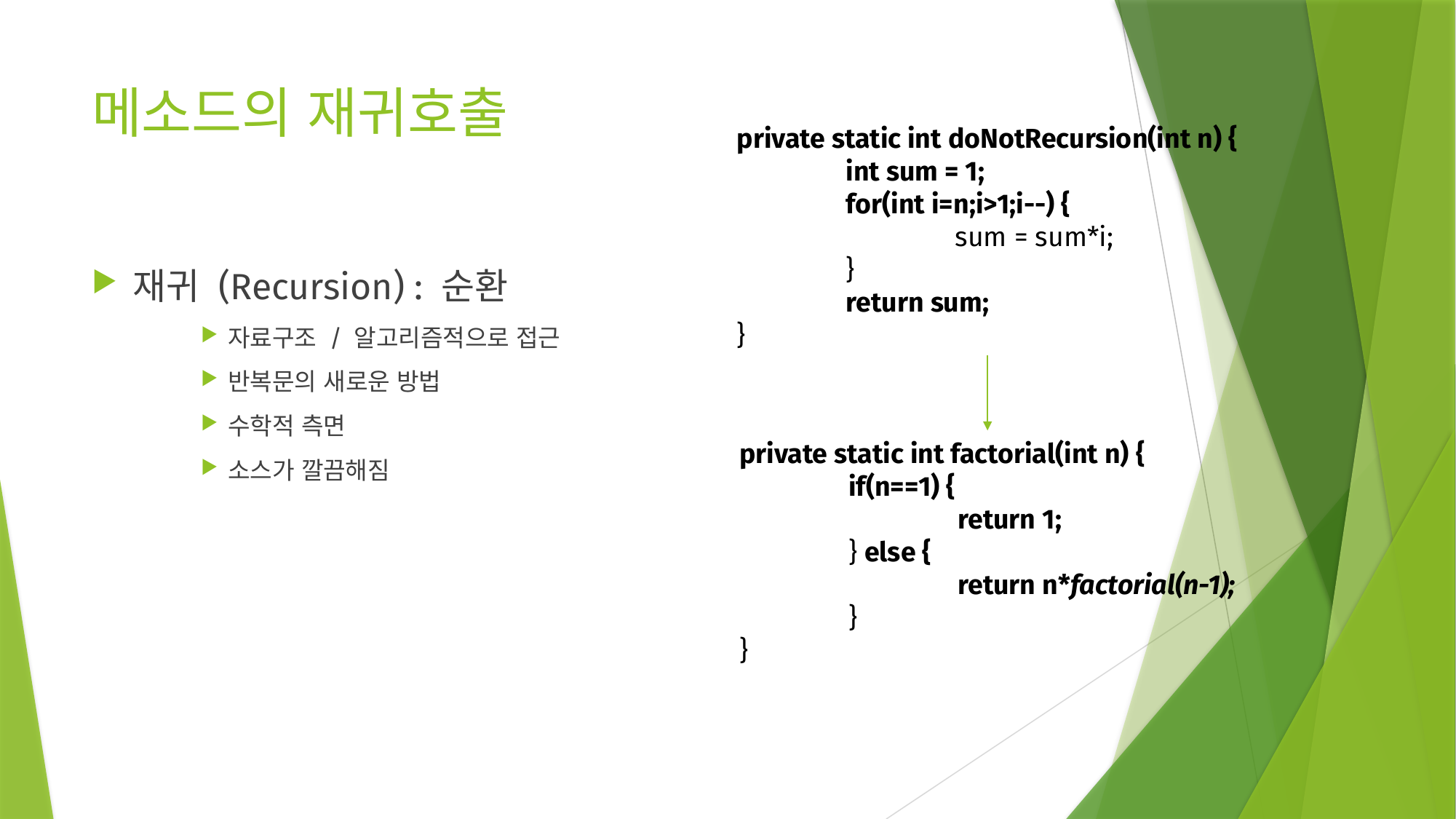

# 메소드의 재귀호출
private static int doNotRecursion(int n) {
	int sum = 1;
	for(int i=n;i>1;i--) {
		sum = sum*i;
	}
	return sum;
}
재귀 (Recursion) : 순환
자료구조 / 알고리즘적으로 접근
반복문의 새로운 방법
수학적 측면
소스가 깔끔해짐

private static int factorial(int n) {
	if(n==1) {
		return 1;
	} else {
		return n*factorial(n-1);
	}
}